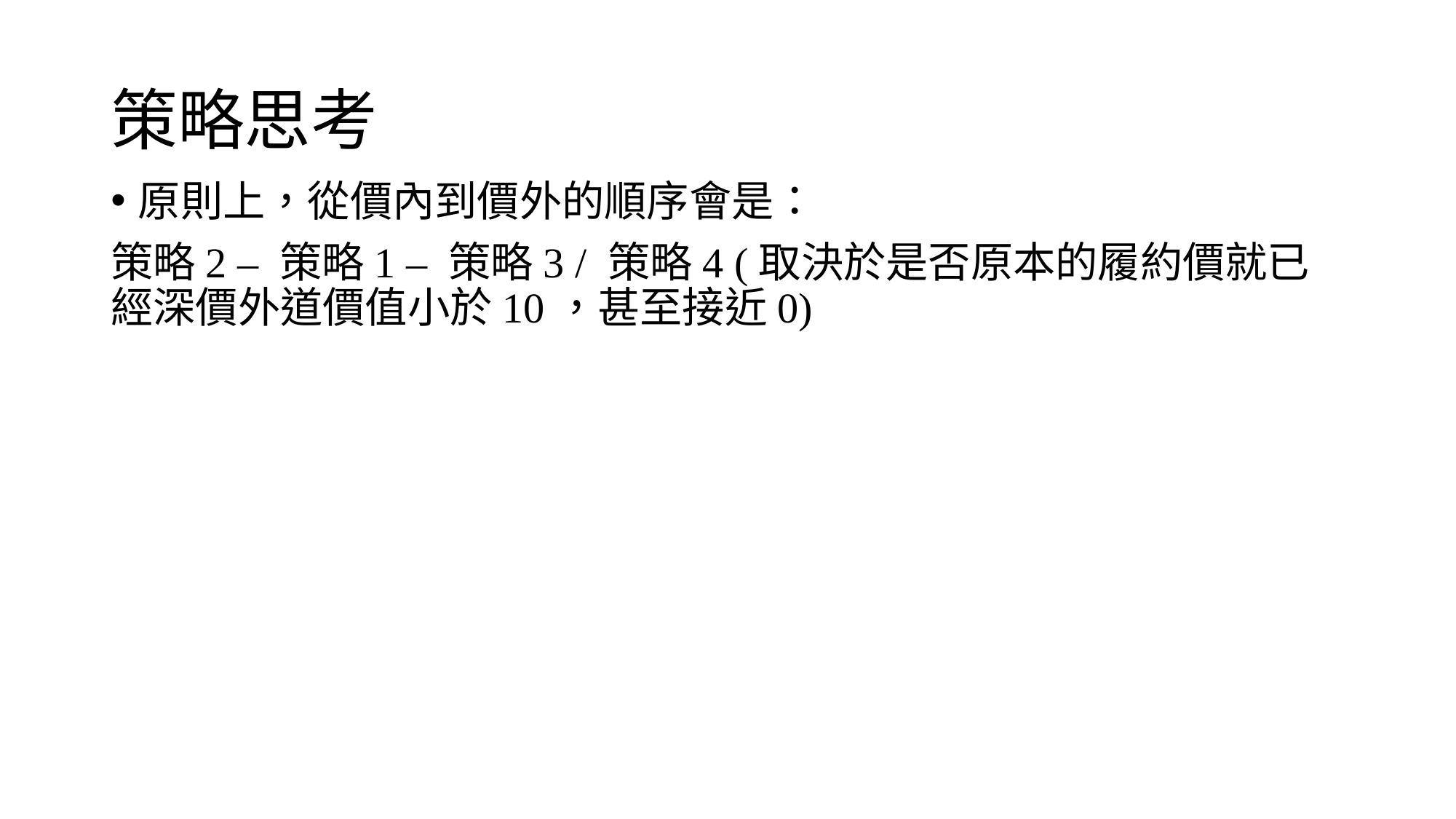

# 策略思考
原則上，從價內到價外的順序會是：
策略2 – 策略1 – 策略3 / 策略4 (取決於是否原本的履約價就已經深價外道價值小於10，甚至接近0)